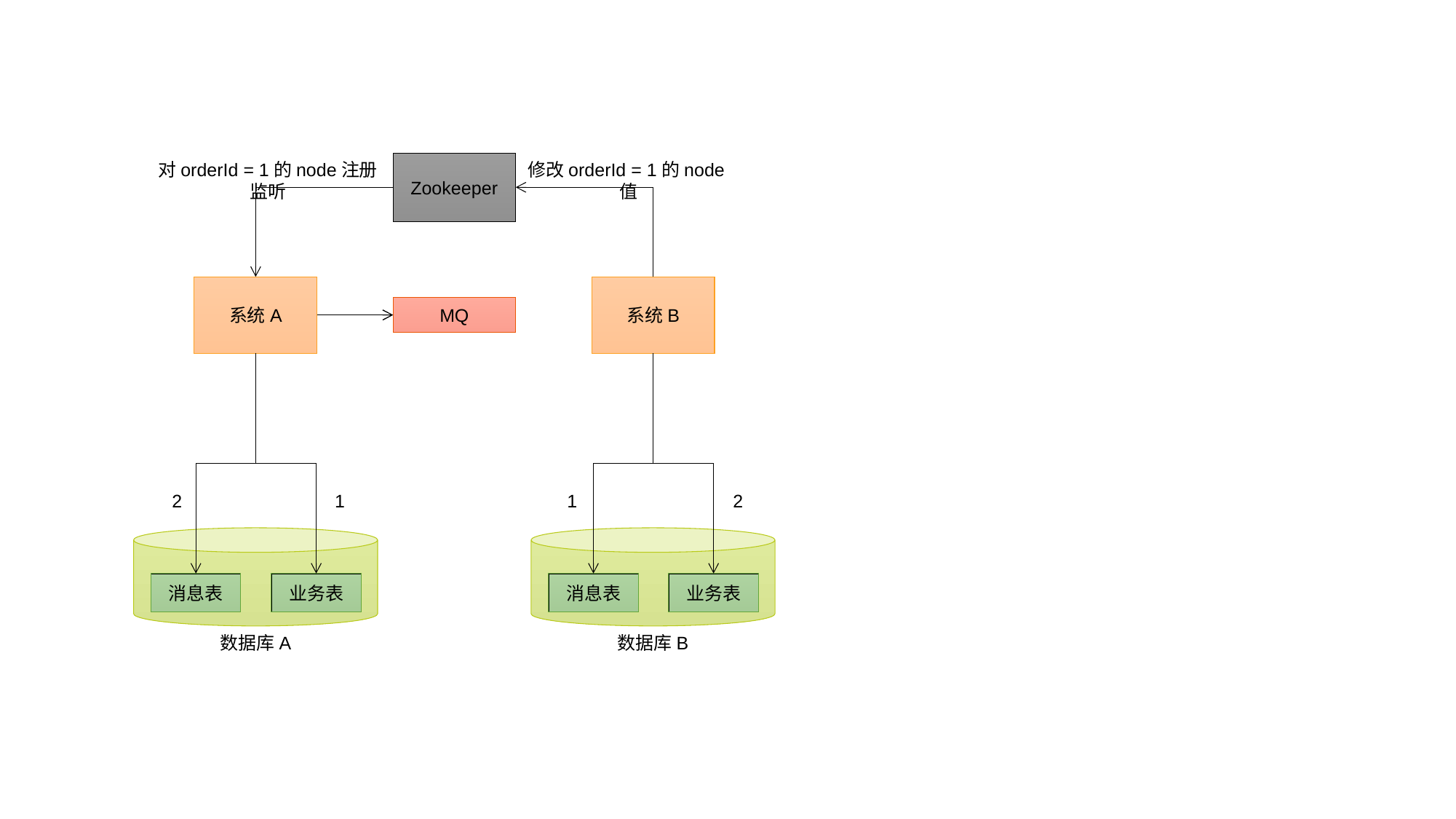

对orderId = 1的node注册监听
Zookeeper
修改orderId = 1的node值

系统A

系统B

MQ
2
1
1
2

消息表
业务表
消息表
业务表
数据库A
数据库B